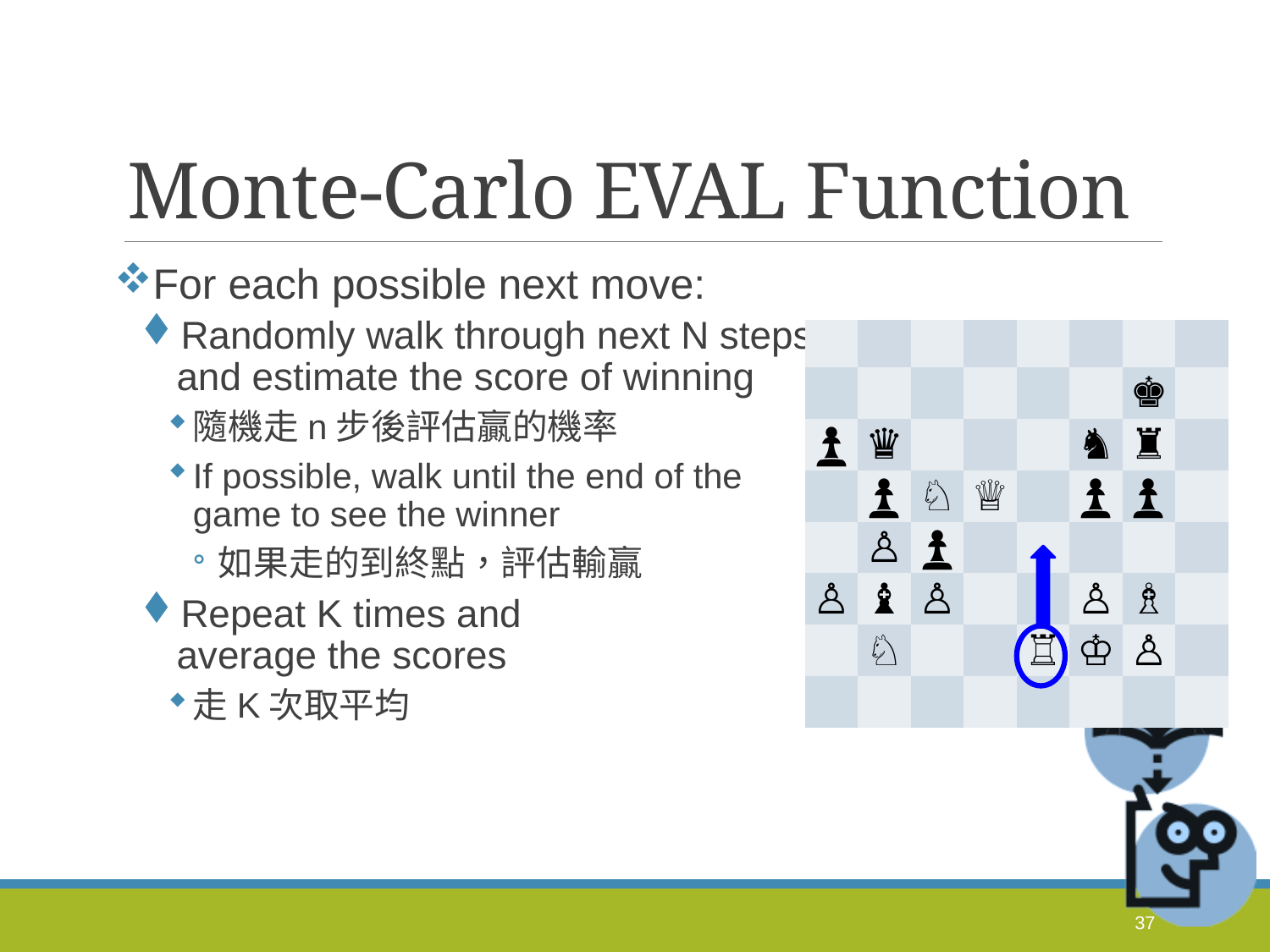

# Monte-Carlo EVAL Function
For each possible next move:
Randomly walk through next N steps
and estimate the score of winning
隨機走n步後評估贏的機率
If possible, walk until the end of the
game to see the winner
如果走的到終點，評估輸贏
Repeat K times and
average the scores
走K次取平均
|  |  |  |  |  |  |  |  |
| --- | --- | --- | --- | --- | --- | --- | --- |
|  |  |  |  |  |  | ♚ |  |
| ♟ | ♛ |  |  |  | ♞ | ♜ |  |
|  | ♟ | ♘ | ♕ |  | ♟ | ♟ |  |
|  | ♙ | ♟ |  |  |  |  |  |
| ♙ | ♝ | ♙ |  |  | ♙ | ♗ |  |
|  | ♘ |  |  | ♖ | ♔ | ♙ |  |
|  |  |  |  |  |  |  |  |

37